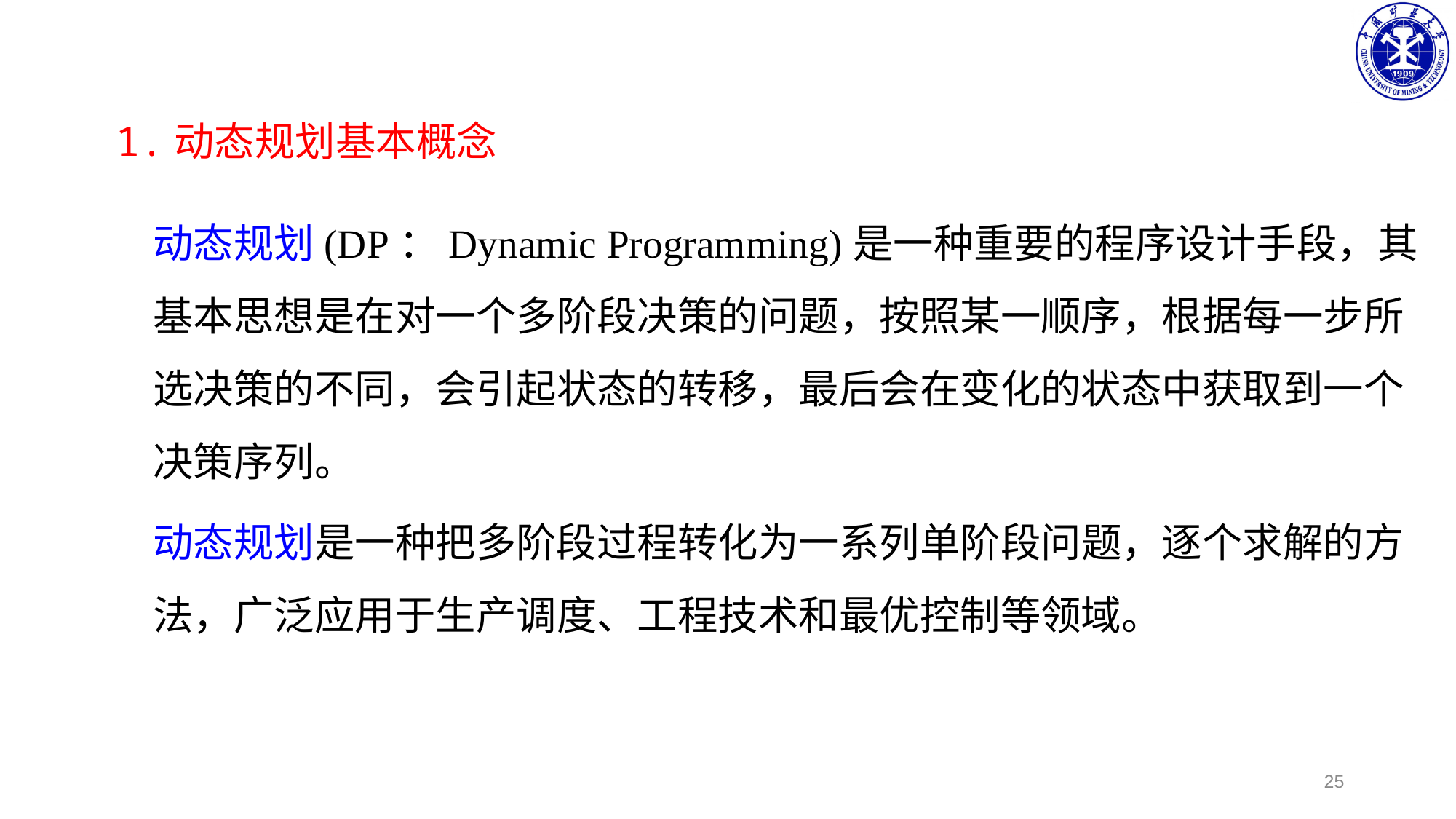

1.动态规划基本概念
动态规划(DP：Dynamic Programming)是一种重要的程序设计手段，其基本思想是在对一个多阶段决策的问题，按照某一顺序，根据每一步所选决策的不同，会引起状态的转移，最后会在变化的状态中获取到一个决策序列。
动态规划是一种把多阶段过程转化为一系列单阶段问题，逐个求解的方法，广泛应用于生产调度、工程技术和最优控制等领域。
25